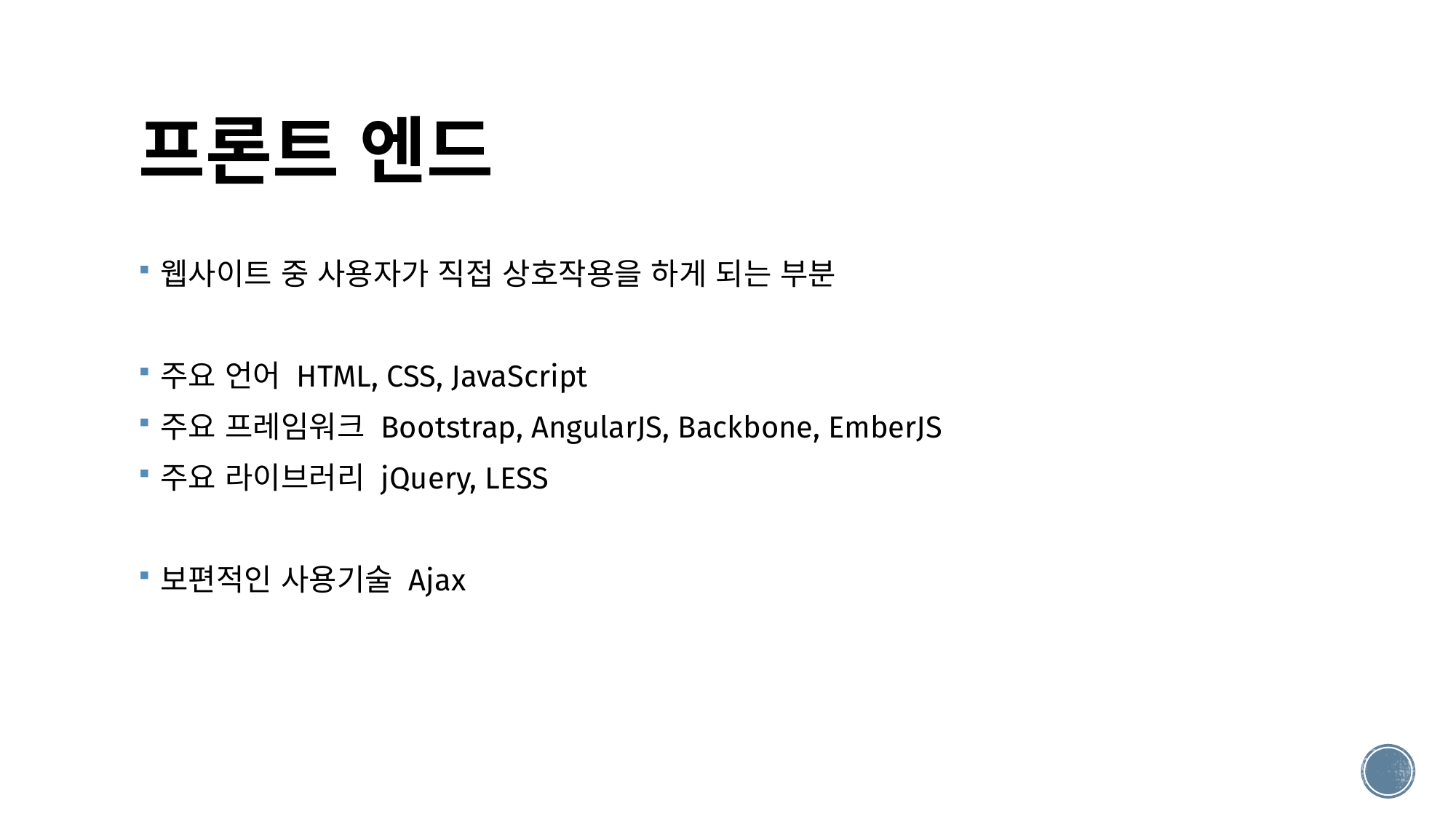

# 프론트 엔드
웹사이트 중 사용자가 직접 상호작용을 하게 되는 부분

주요 언어 HTML, CSS, JavaScript
주요 프레임워크 Bootstrap, AngularJS, Backbone, EmberJS
주요 라이브러리 jQuery, LESS

보편적인 사용기술 Ajax